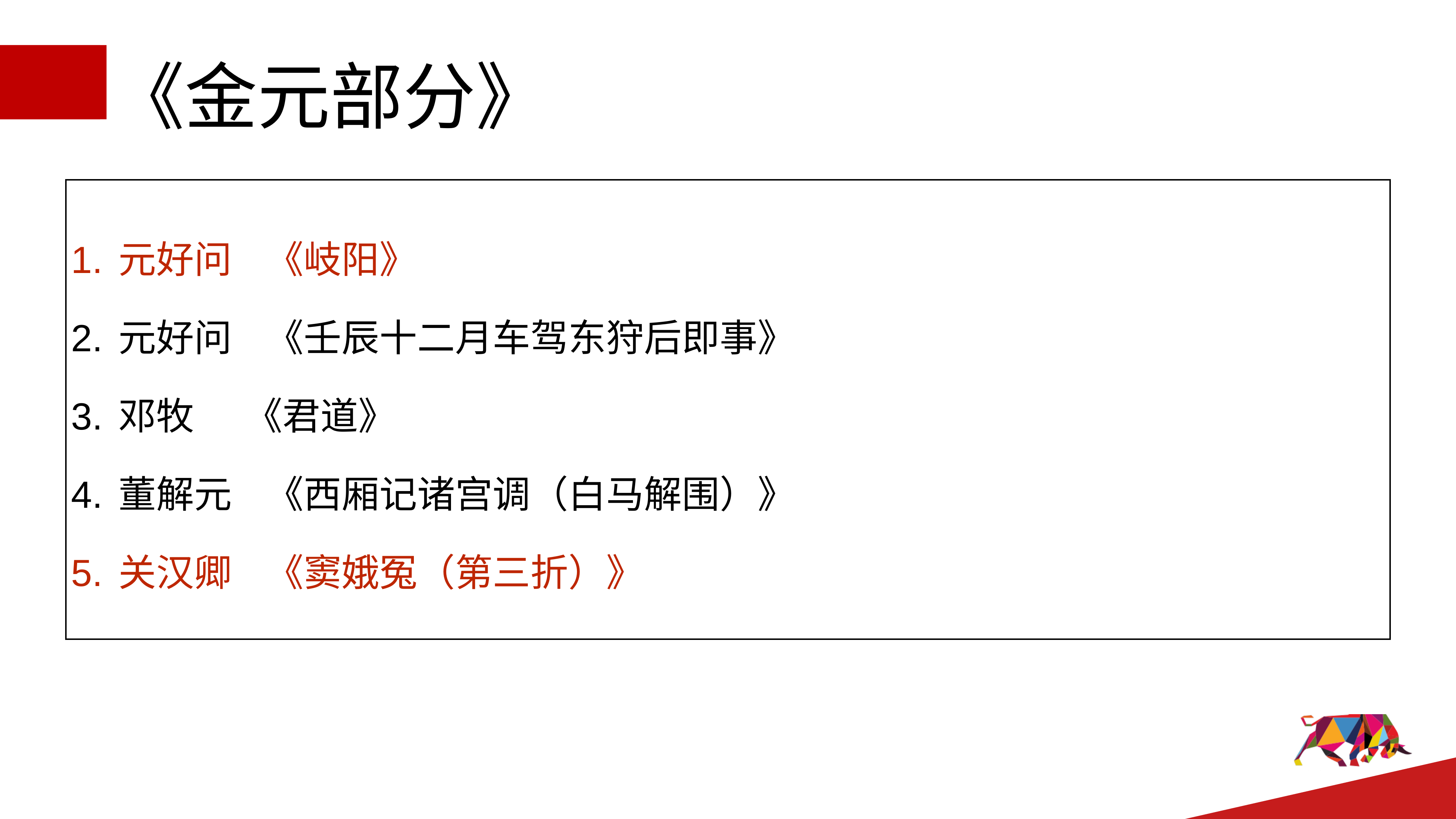

# 《金元部分》
1.元好问    《岐阳》
2.元好问    《壬辰十二月车驾东狩后即事》
3.邓牧      《君道》
4.董解元    《西厢记诸宫调（白马解围）》
5.关汉卿    《窦娥冤（第三折）》